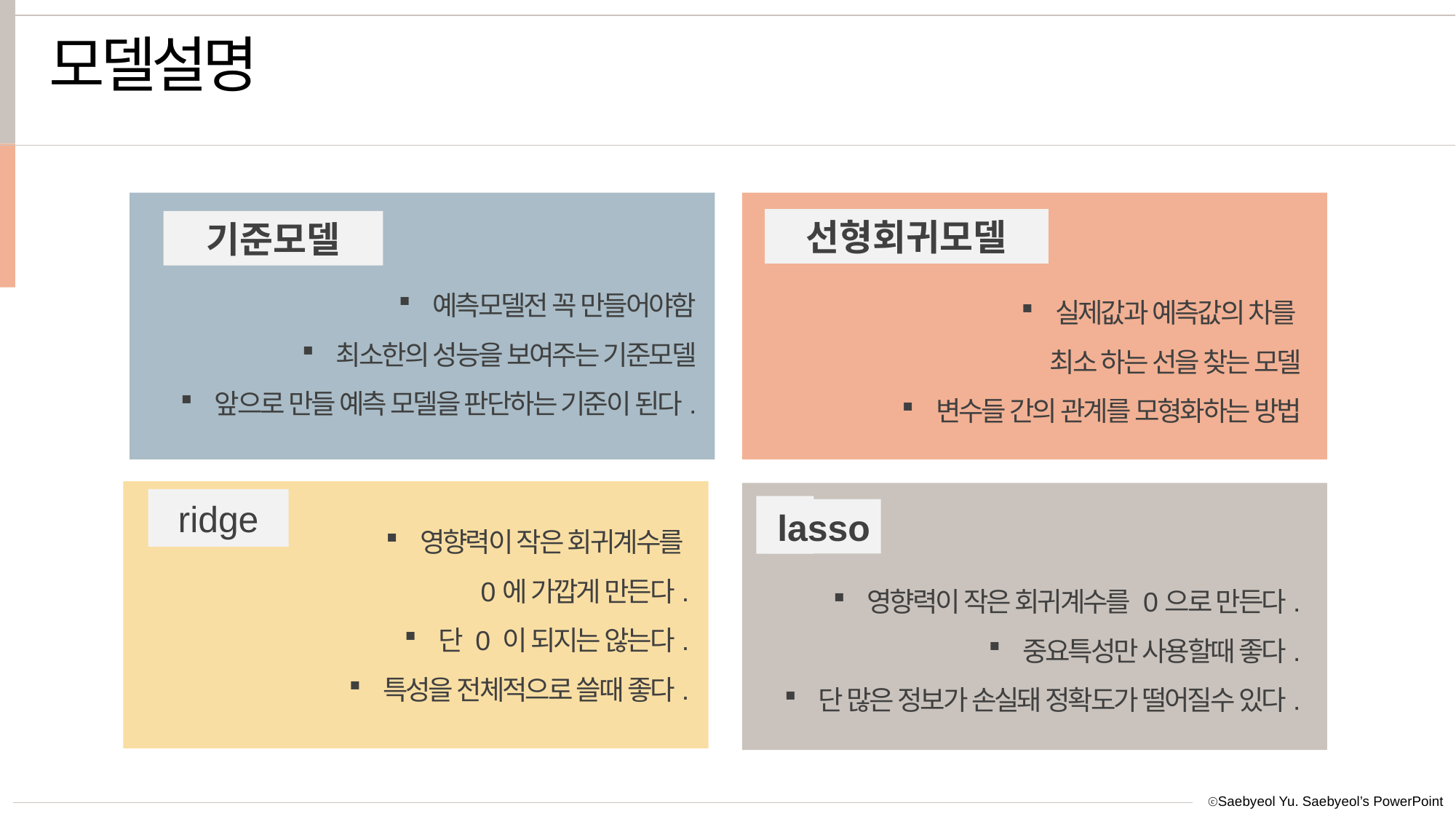

모델설명

선형회귀모델
기준모델

예측모델전 꼭 만들어야함
최소한의 성능을 보여주는 기준모델
앞으로 만들 예측 모델을 판단하는 기준이 된다.

실제값과 예측값의 차를
최소 하는 선을 찾는 모델
변수들 간의 관계를 모형화하는 방법

ridge

lasso
영향력이 작은 회귀계수를
0에 가깝게 만든다.
단 0 이 되지는 않는다.
특성을 전체적으로 쓸때 좋다.
영향력이 작은 회귀계수를 0으로 만든다.
중요특성만 사용할때 좋다.
단 많은 정보가 손실돼 정확도가 떨어질수 있다.